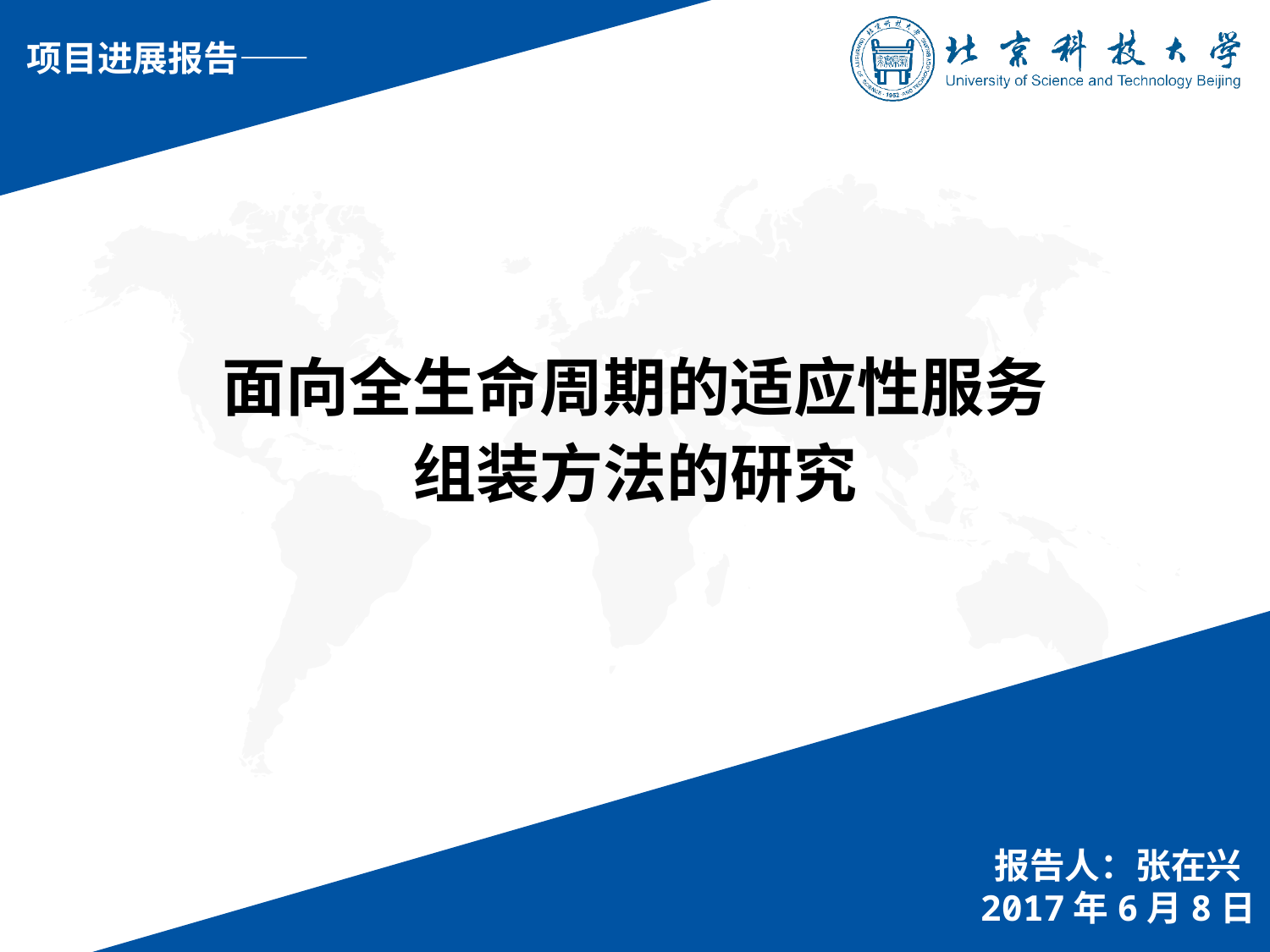

项目进展报告——
面向全生命周期的适应性服务
组装方法的研究

报告人：张在兴
2017年6月8日